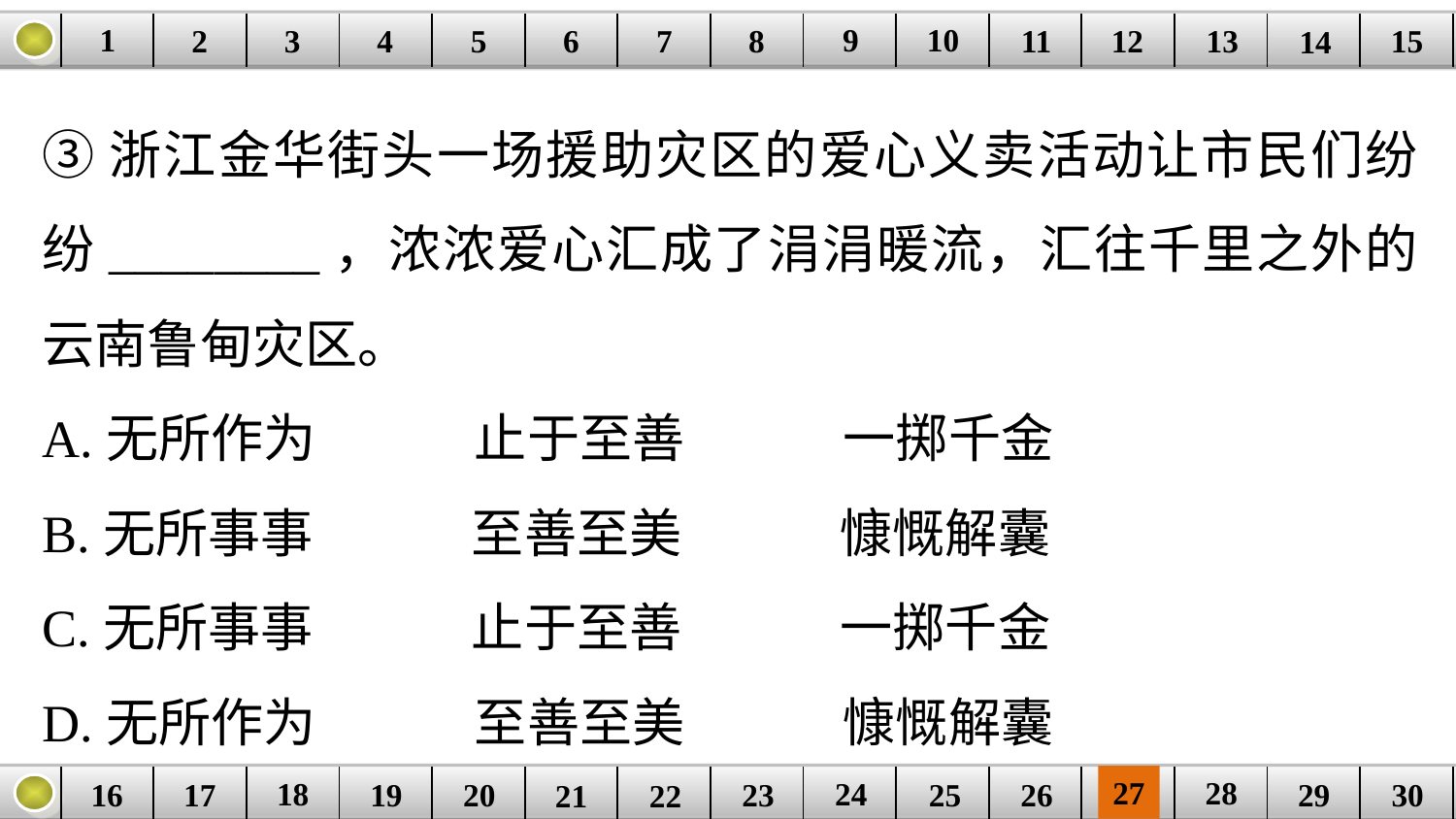

9
10
1
3
4
5
6
8
11
2
12
15
|  |  |  |  |  |  |  |  |  |  |  |  |  |  |  |
| --- | --- | --- | --- | --- | --- | --- | --- | --- | --- | --- | --- | --- | --- | --- |
7
13
14

③浙江金华街头一场援助灾区的爱心义卖活动让市民们纷纷________，浓浓爱心汇成了涓涓暖流，汇往千里之外的云南鲁甸灾区。
A.无所作为　　　止于至善　　　一掷千金
B.无所事事　　　至善至美　　　慷慨解囊
C.无所事事　　　止于至善　　　一掷千金
D.无所作为　　　至善至美　　　慷慨解囊

27
28
18
24
16
25
26
30
|  |  |  |  |  |  |  |  |  |  |  |  |  |  |  |
| --- | --- | --- | --- | --- | --- | --- | --- | --- | --- | --- | --- | --- | --- | --- |
23
17
19
20
29
21
22